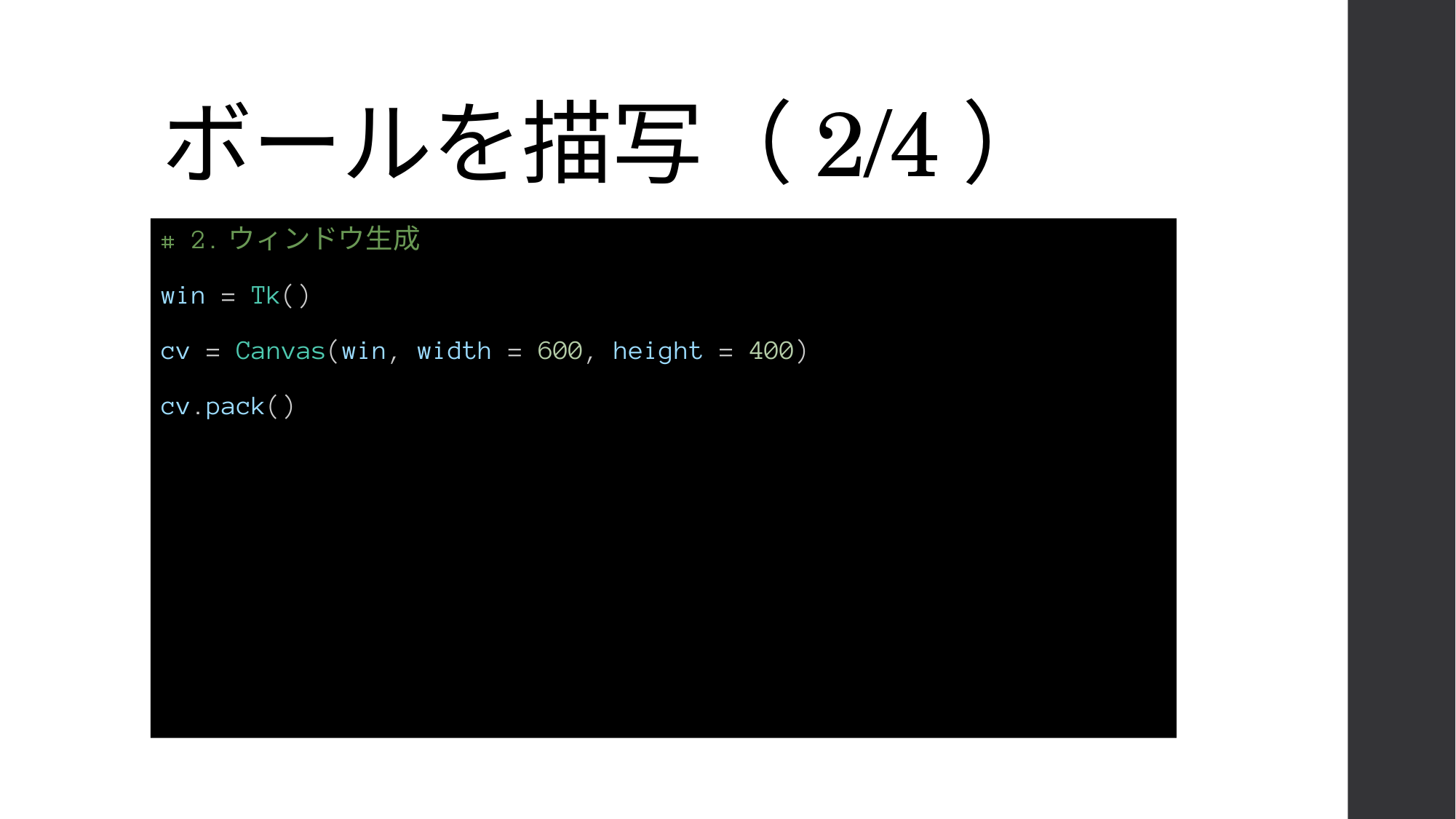

# ボールを描写（2/4）
# 2.ウィンドウ生成
win = Tk()
cv = Canvas(win, width = 600, height = 400)
cv.pack()